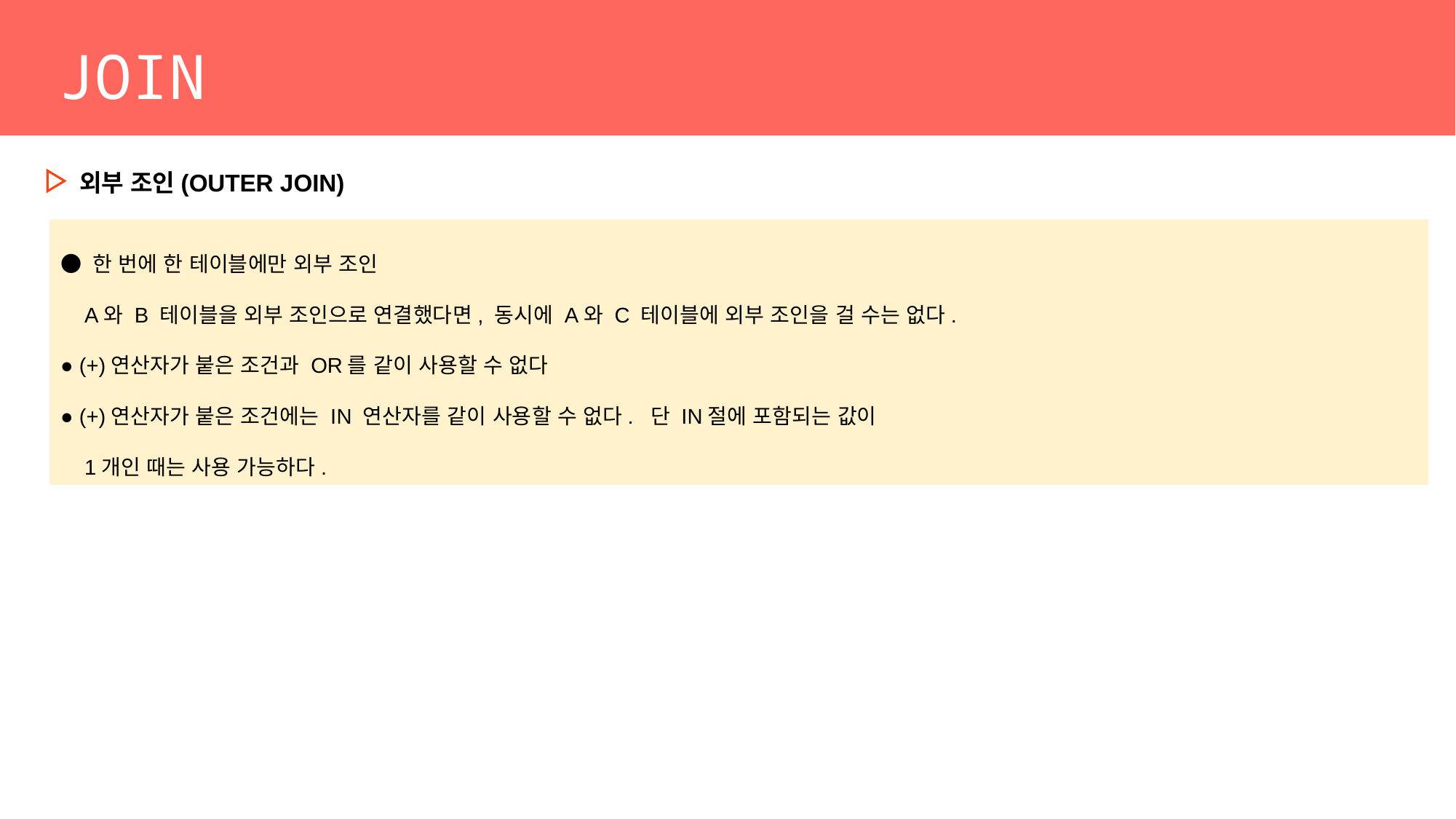

JOIN
외부 조인(OUTER JOIN)

● 한 번에 한 테이블에만 외부 조인

    A와 B 테이블을 외부 조인으로 연결했다면, 동시에 A와 C 테이블에 외부 조인을 걸 수는 없다.

● (+)연산자가 붙은 조건과 OR를 같이 사용할 수 없다

● (+)연산자가 붙은 조건에는 IN 연산자를 같이 사용할 수 없다.  단 IN절에 포함되는 값이

    1개인 때는 사용 가능하다.